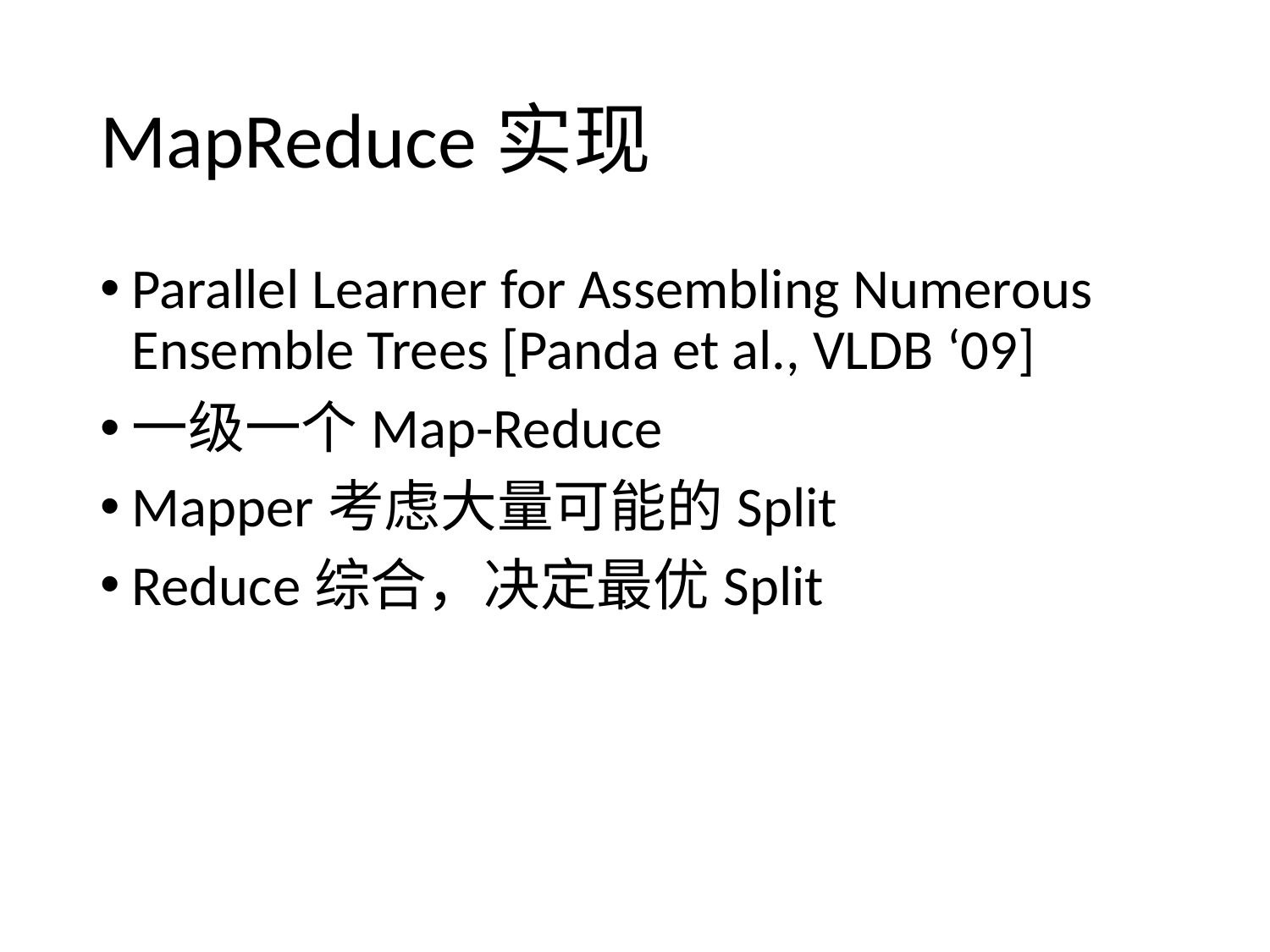

# MapReduce实现
Parallel Learner for Assembling Numerous Ensemble Trees [Panda et al., VLDB ‘09]
一级一个Map-Reduce
Mapper考虑大量可能的Split
Reduce综合，决定最优Split